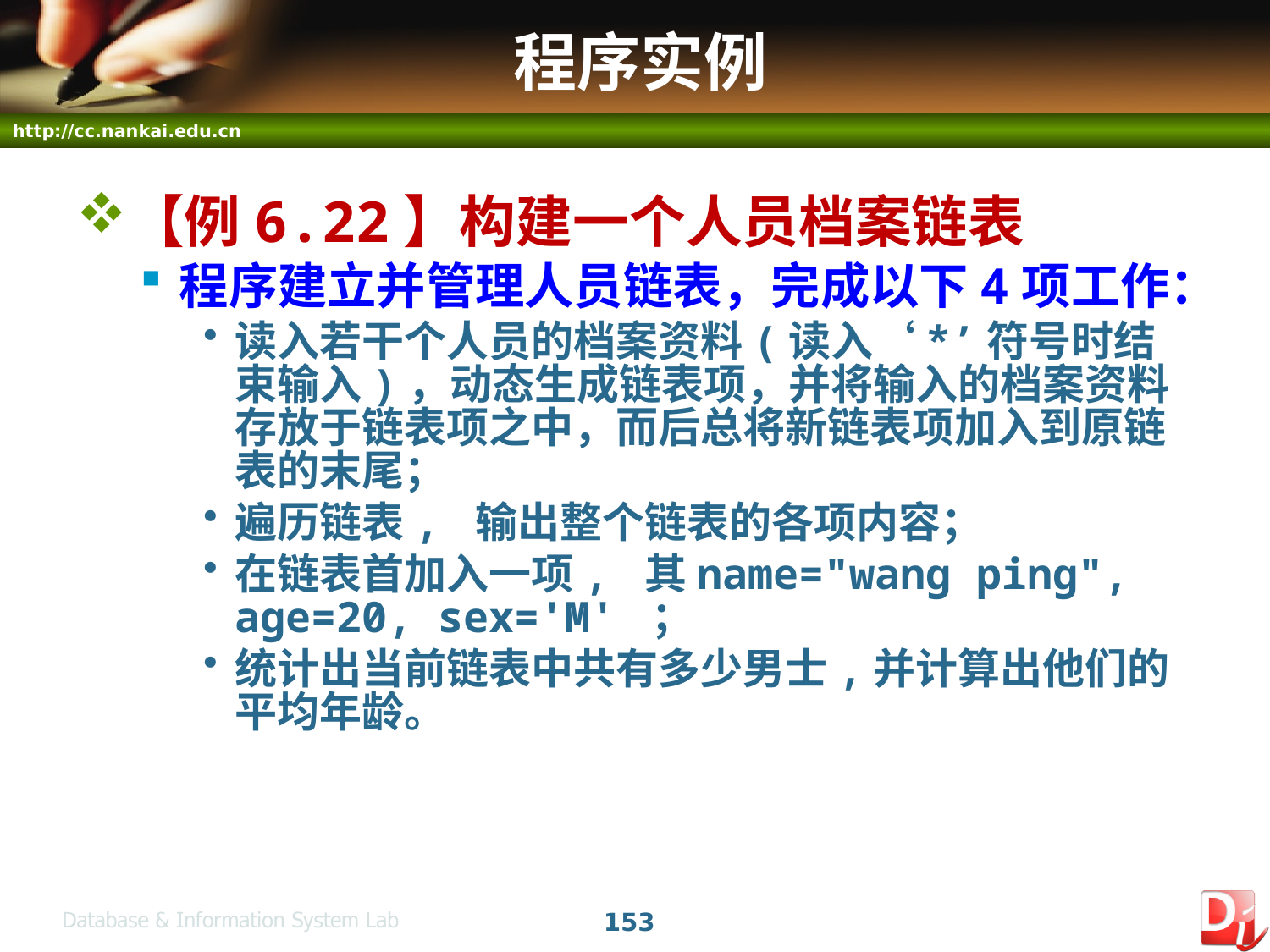

# 程序实例
【例6.22】构建一个人员档案链表
程序建立并管理人员链表，完成以下4项工作：
读入若干个人员的档案资料(读入‘*’符号时结束输入)，动态生成链表项，并将输入的档案资料存放于链表项之中，而后总将新链表项加入到原链表的末尾；
遍历链表, 输出整个链表的各项内容；
在链表首加入一项, 其name="wang ping", age=20, sex='M' ；
统计出当前链表中共有多少男士,并计算出他们的平均年龄。

153
Database & Information System Lab